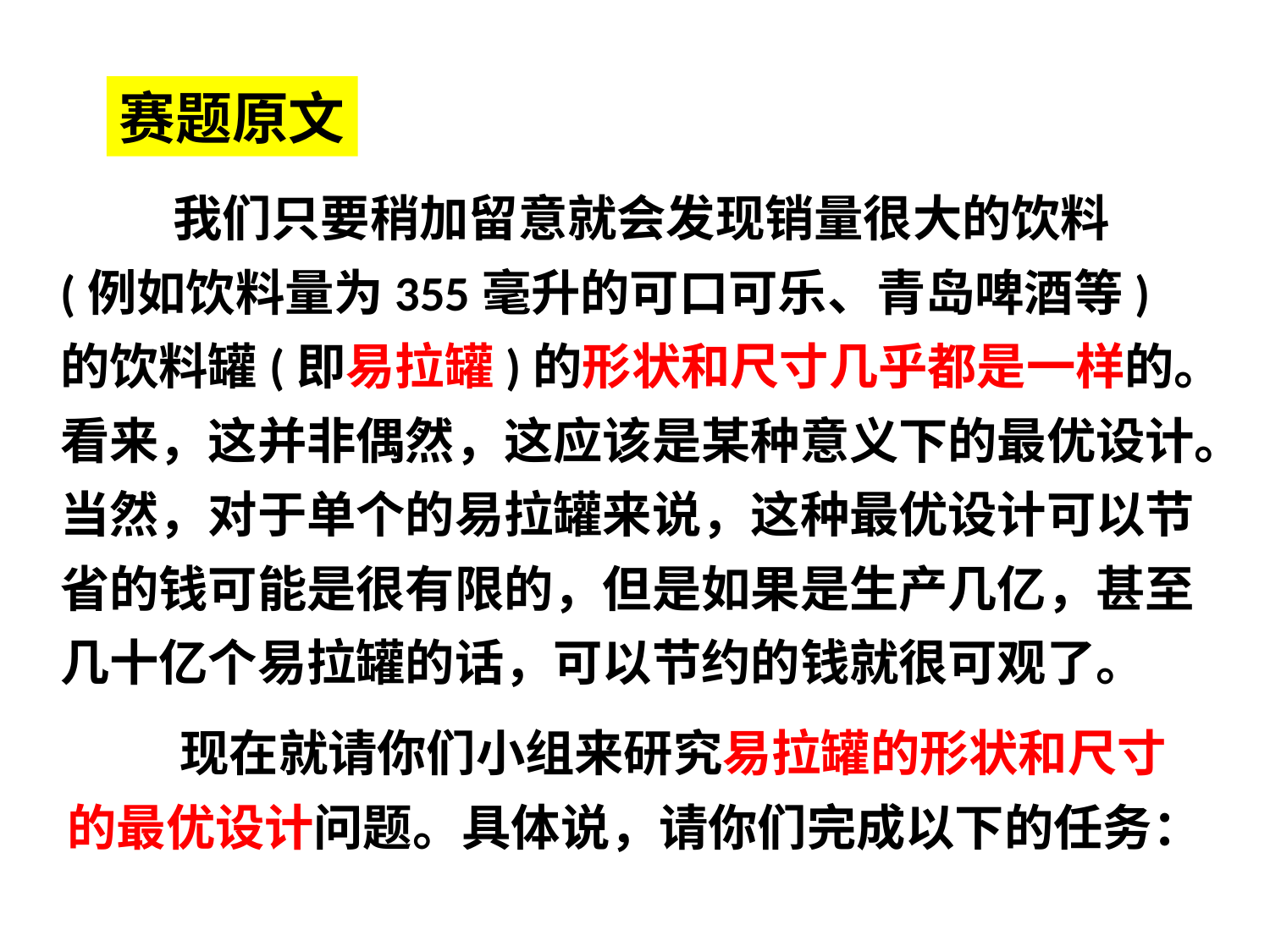

赛题原文
         我们只要稍加留意就会发现销量很大的饮料 (例如饮料量为355毫升的可口可乐、青岛啤酒等)的饮料罐(即易拉罐)的形状和尺寸几乎都是一样的。看来，这并非偶然，这应该是某种意义下的最优设计。当然，对于单个的易拉罐来说，这种最优设计可以节省的钱可能是很有限的，但是如果是生产几亿，甚至几十亿个易拉罐的话，可以节约的钱就很可观了。
         现在就请你们小组来研究易拉罐的形状和尺寸的最优设计问题。具体说，请你们完成以下的任务：